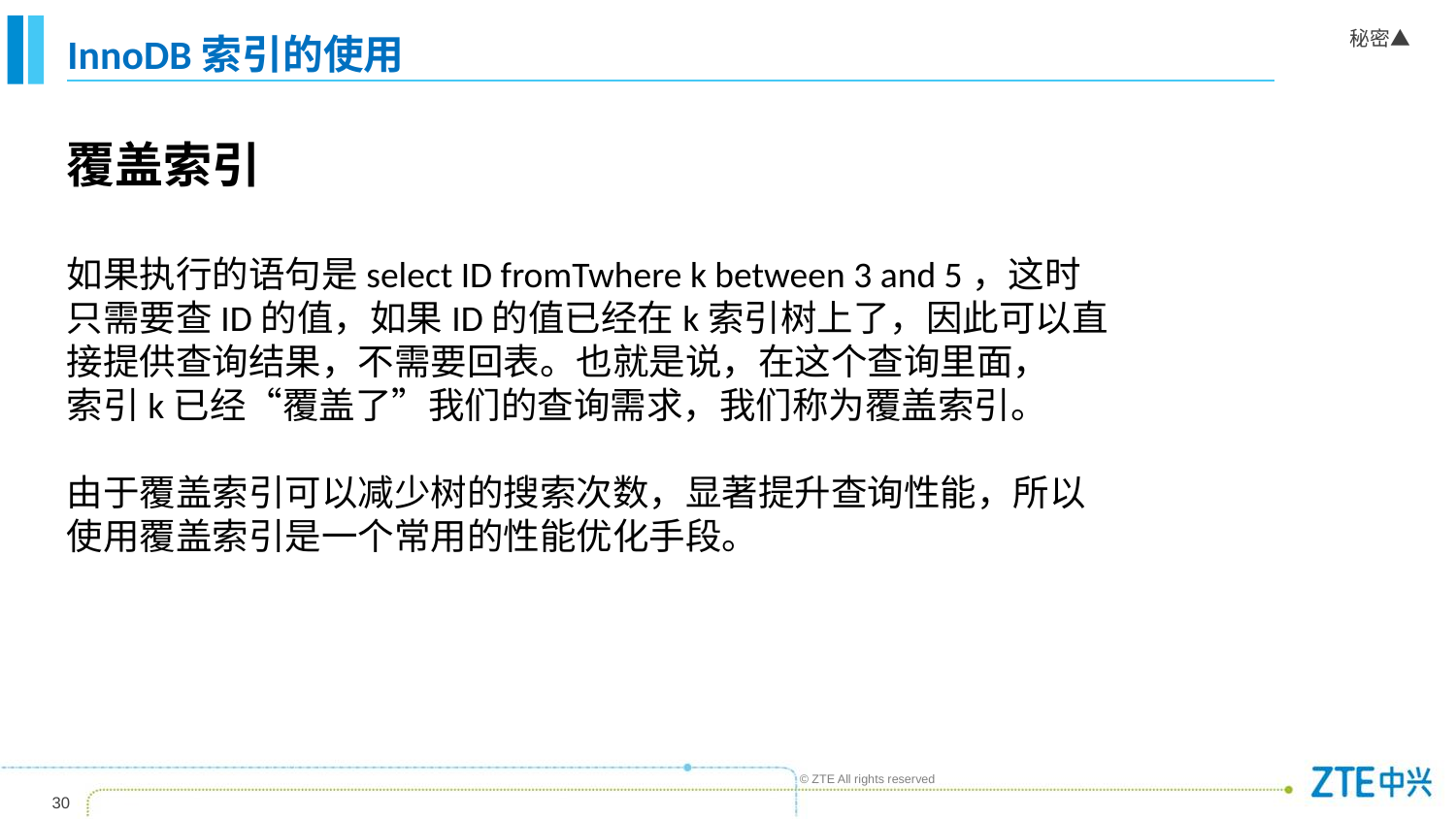

# InnoDB索引的使用
覆盖索引

如果执行的语句是select ID fromTwhere k between 3 and 5，这时只需要查ID的值，如果ID的值已经在k索引树上了，因此可以直接提供查询结果，不需要回表。也就是说，在这个查询里面，
索引k已经“覆盖了”我们的查询需求，我们称为覆盖索引。

由于覆盖索引可以减少树的搜索次数，显著提升查询性能，所以使用覆盖索引是一个常用的性能优化手段。